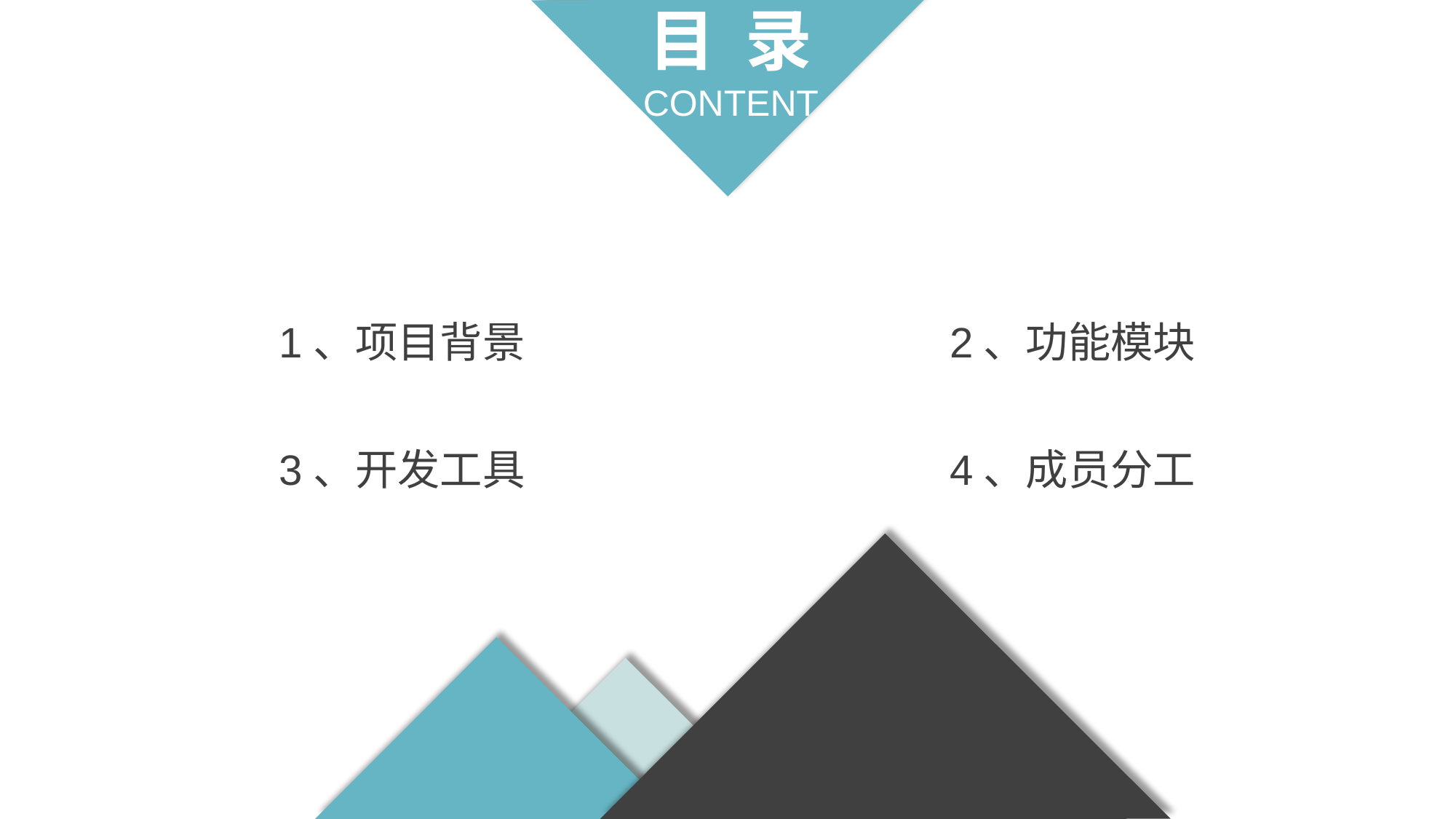

目  录
CONTENT
1、项目背景
3、开发工具
2、功能模块
4、成员分工